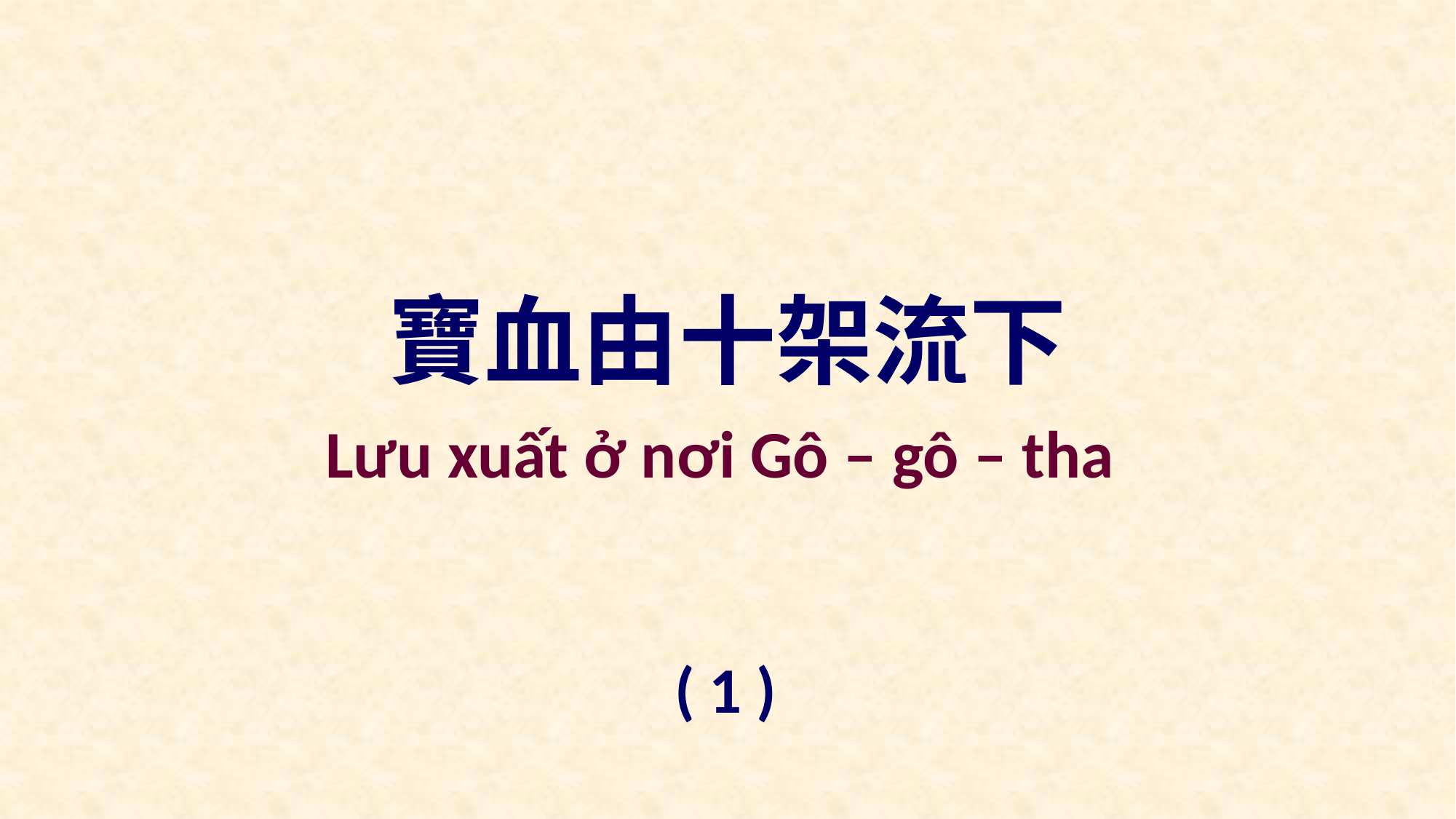

寶血由十架流下
Lưu xuất ở nơi Gô – gô – tha
( 1 )